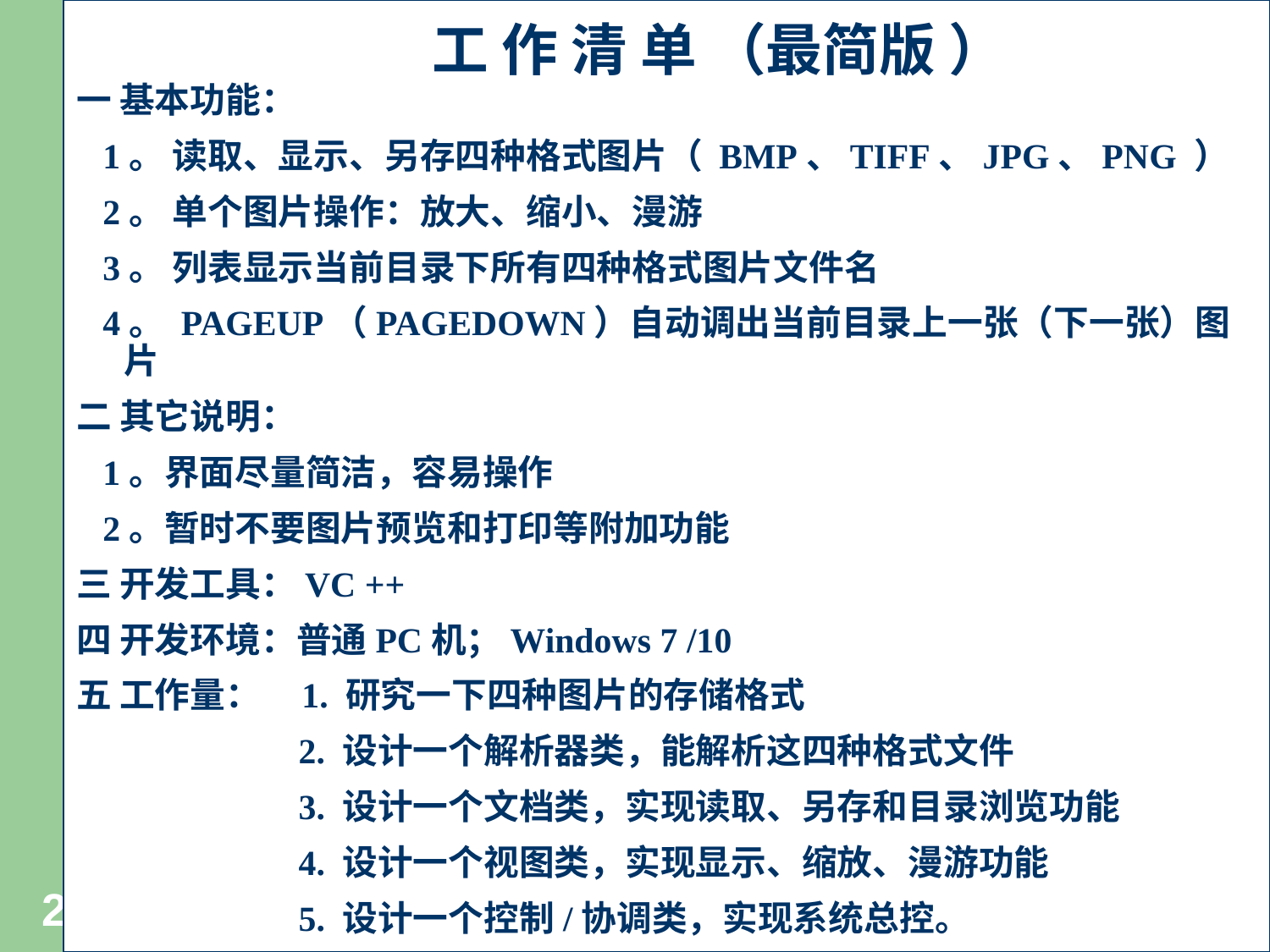

# 工 作 清 单 （最简版 ）
一 基本功能：
   1。 读取、显示、另存四种格式图片（ BMP、TIFF、JPG、PNG ）
   2。 单个图片操作：放大、缩小、漫游
   3。 列表显示当前目录下所有四种格式图片文件名
   4。 PAGEUP（PAGEDOWN）自动调出当前目录上一张（下一张）图片
二 其它说明：
   1。界面尽量简洁，容易操作
   2。暂时不要图片预览和打印等附加功能
三 开发工具：VC ++
四 开发环境：普通PC机；Windows 7 /10
五 工作量：    1. 研究一下四种图片的存储格式
                         2. 设计一个解析器类，能解析这四种格式文件
                         3. 设计一个文档类，实现读取、另存和目录浏览功能
                         4. 设计一个视图类，实现显示、缩放、漫游功能
                         5. 设计一个控制/协调类，实现系统总控。
2